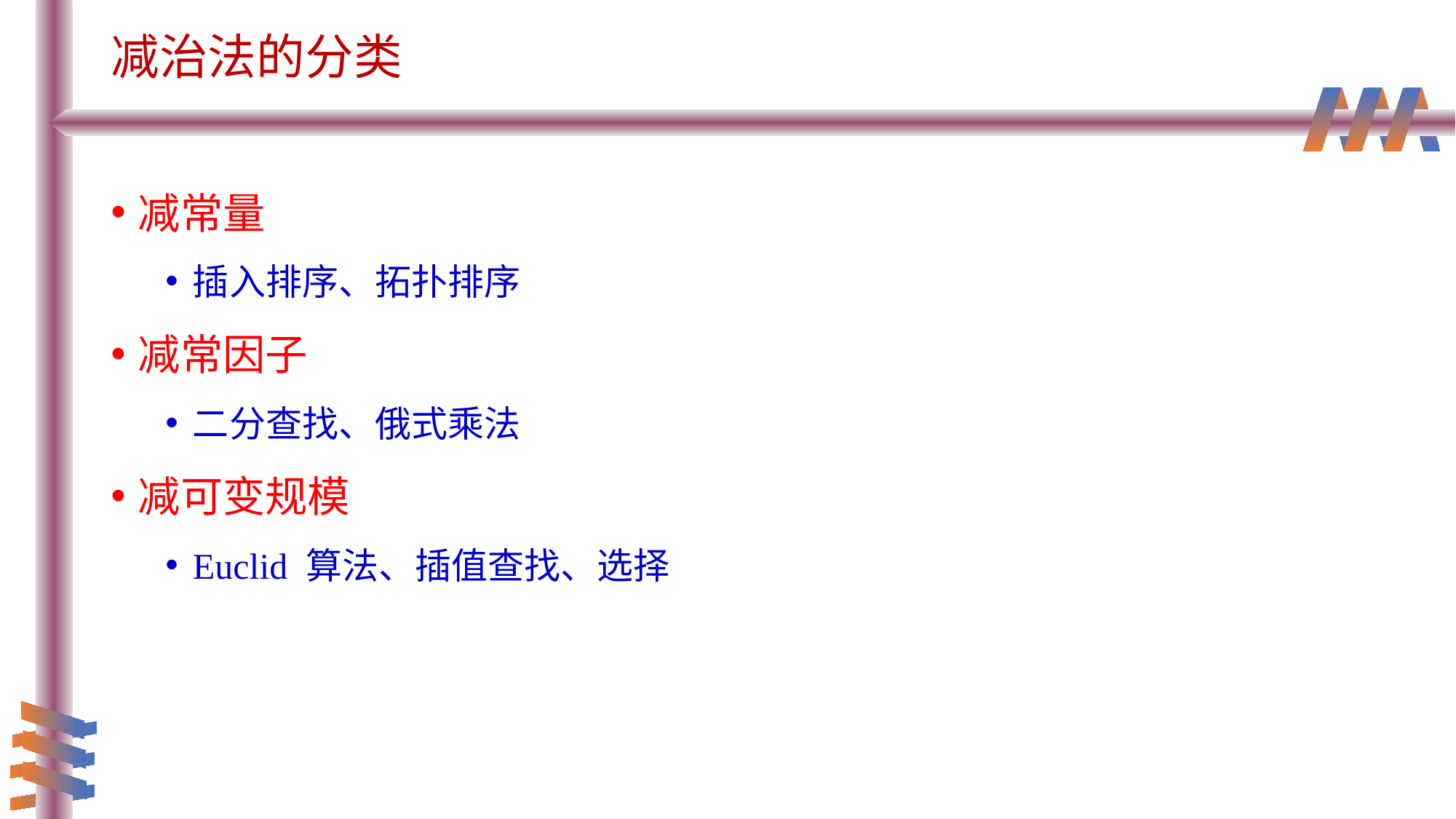

# 减治法的分类
减常量
插入排序、拓扑排序
减常因子
二分查找、俄式乘法
减可变规模
Euclid 算法、插值查找、选择